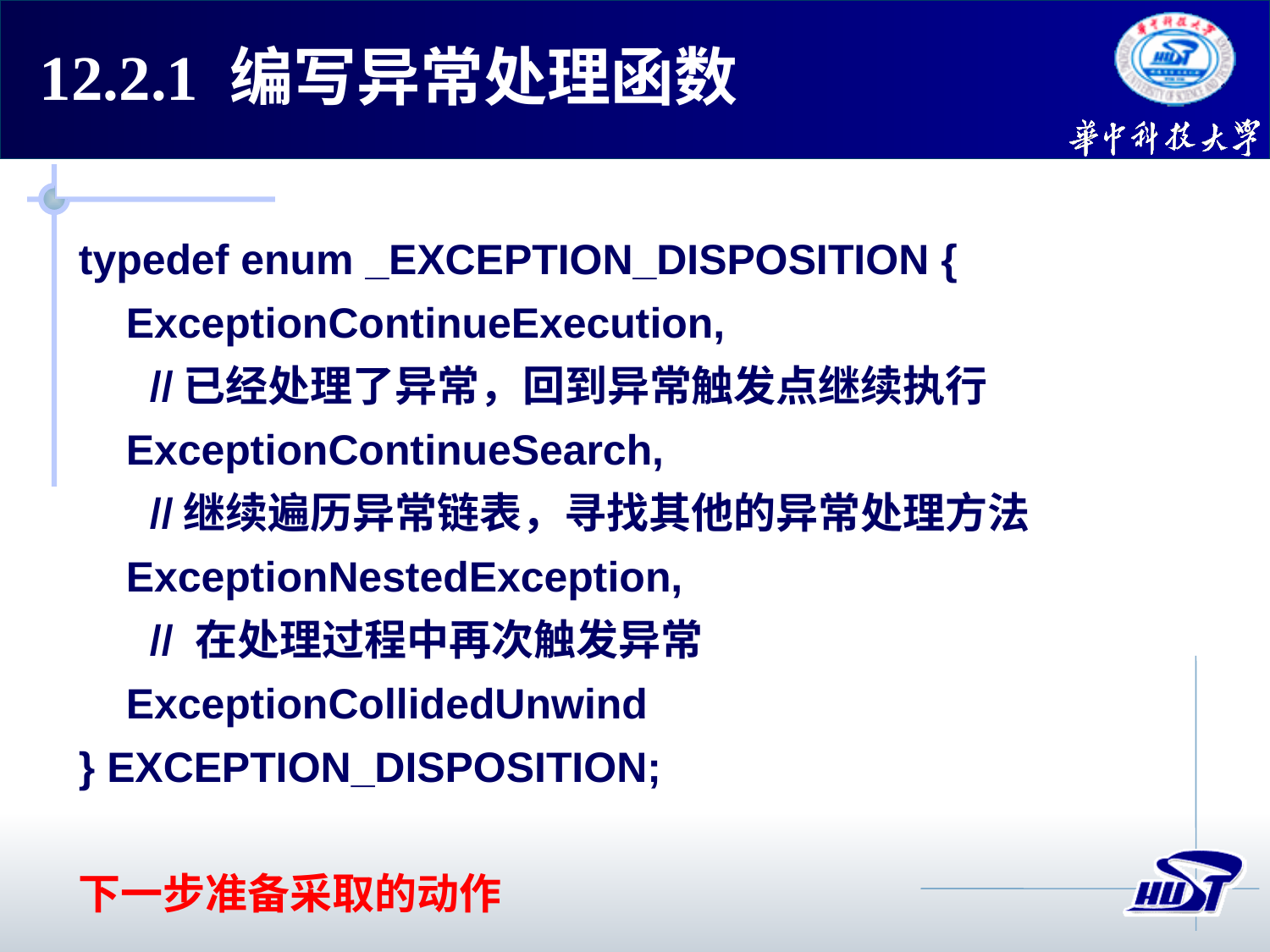

12.2.1 编写异常处理函数
typedef enum _EXCEPTION_DISPOSITION {
    ExceptionContinueExecution,
      //已经处理了异常，回到异常触发点继续执行
    ExceptionContinueSearch,
      //继续遍历异常链表，寻找其他的异常处理方法
    ExceptionNestedException,
      // 在处理过程中再次触发异常
    ExceptionCollidedUnwind
} EXCEPTION_DISPOSITION;

下一步准备采取的动作